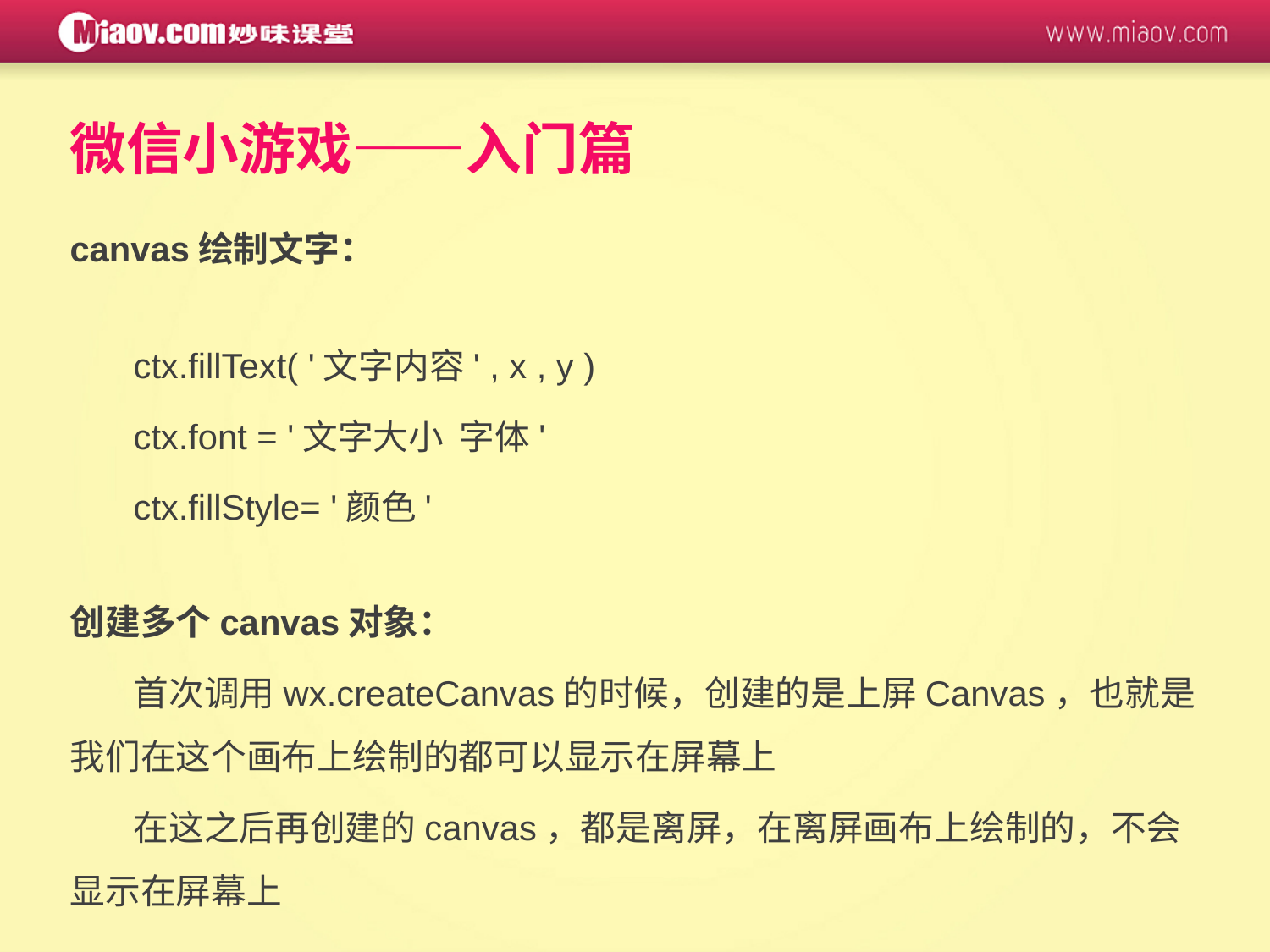

微信小游戏——入门篇

canvas绘制文字：

ctx.fillText( '文字内容' , x , y )
ctx.font = '文字大小  字体'
ctx.fillStyle= '颜色'

创建多个canvas对象：
首次调用wx.createCanvas的时候，创建的是上屏Canvas，也就是我们在这个画布上绘制的都可以显示在屏幕上
在这之后再创建的canvas，都是离屏，在离屏画布上绘制的，不会显示在屏幕上